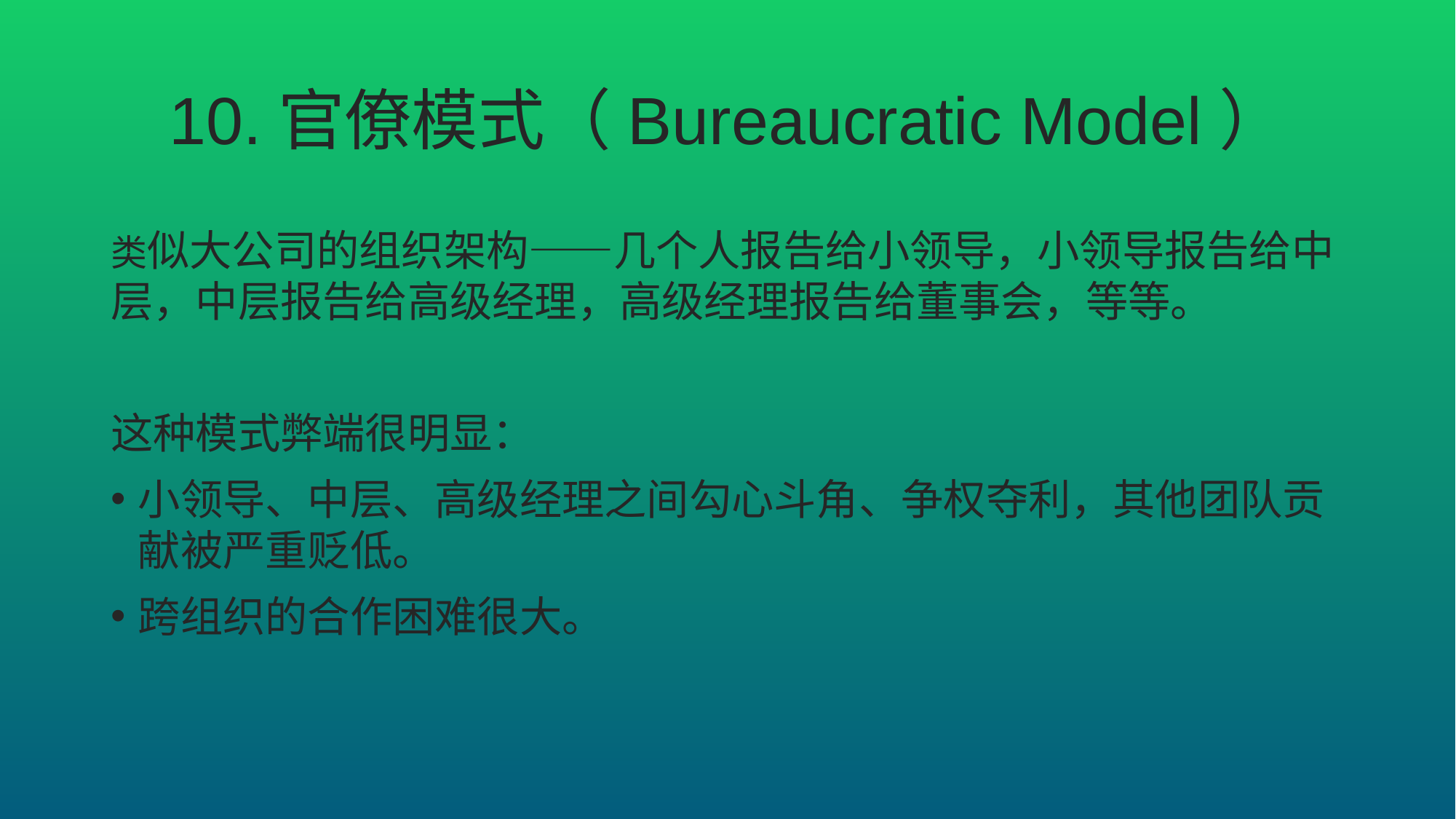

# 10.官僚模式（Bureaucratic Model）
类似大公司的组织架构——几个人报告给小领导，小领导报告给中层，中层报告给高级经理，高级经理报告给董事会，等等。

这种模式弊端很明显：
小领导、中层、高级经理之间勾心斗角、争权夺利，其他团队贡献被严重贬低。
跨组织的合作困难很大。